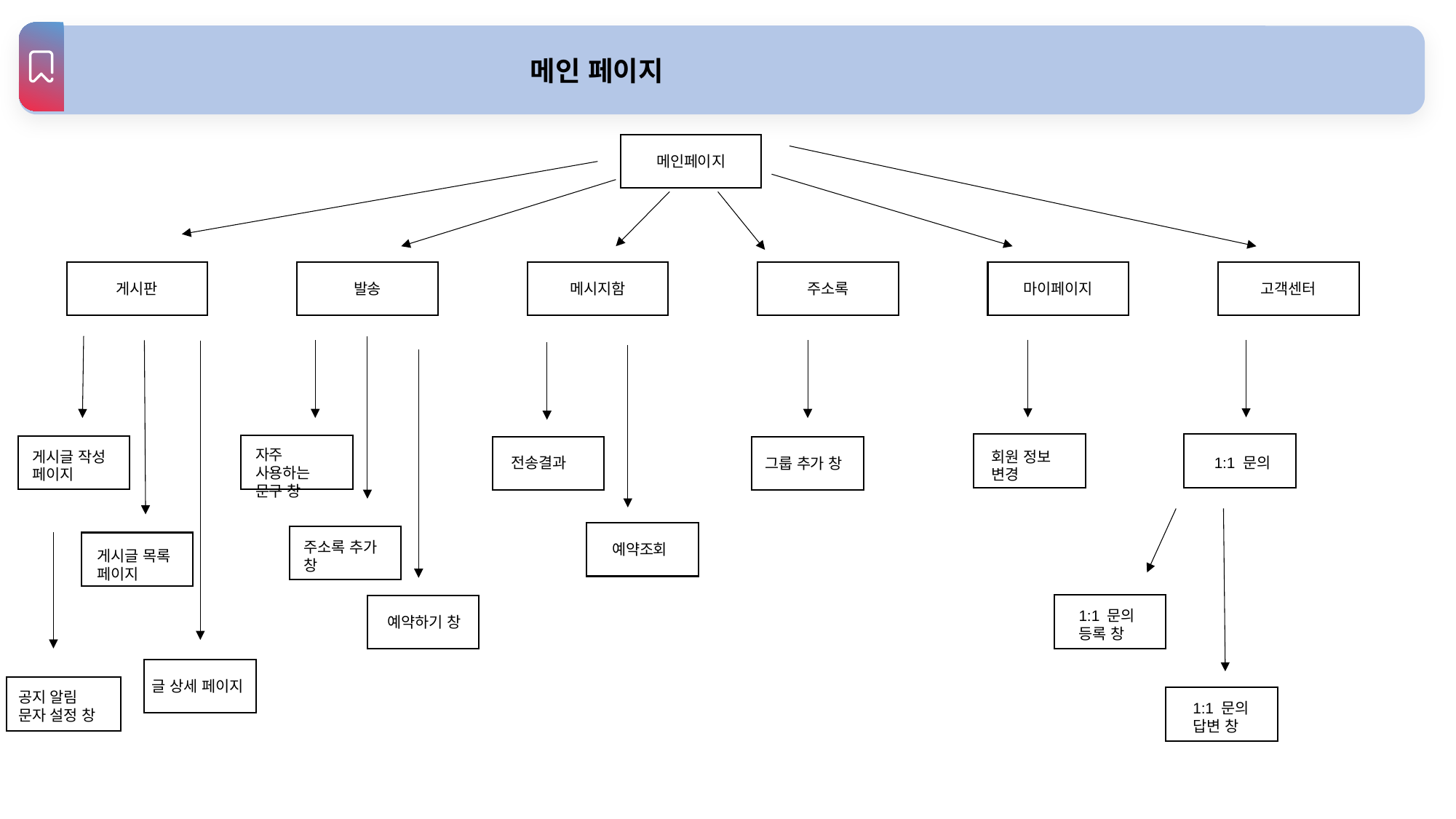

메인 페이지

메인페이지

게시판
메시지함
주소록
마이페이지
고객센터
발송

자주 사용하는 문구 창
게시글 작성 페이지
회원 정보 변경
1:1 문의
전송결과
그룹 추가 창

주소록 추가 창
예약조회
게시글 목록 페이지

1:1 문의 등록 창
예약하기 창

글 상세 페이지

공지 알림 문자 설정 창

1:1 문의 답변 창